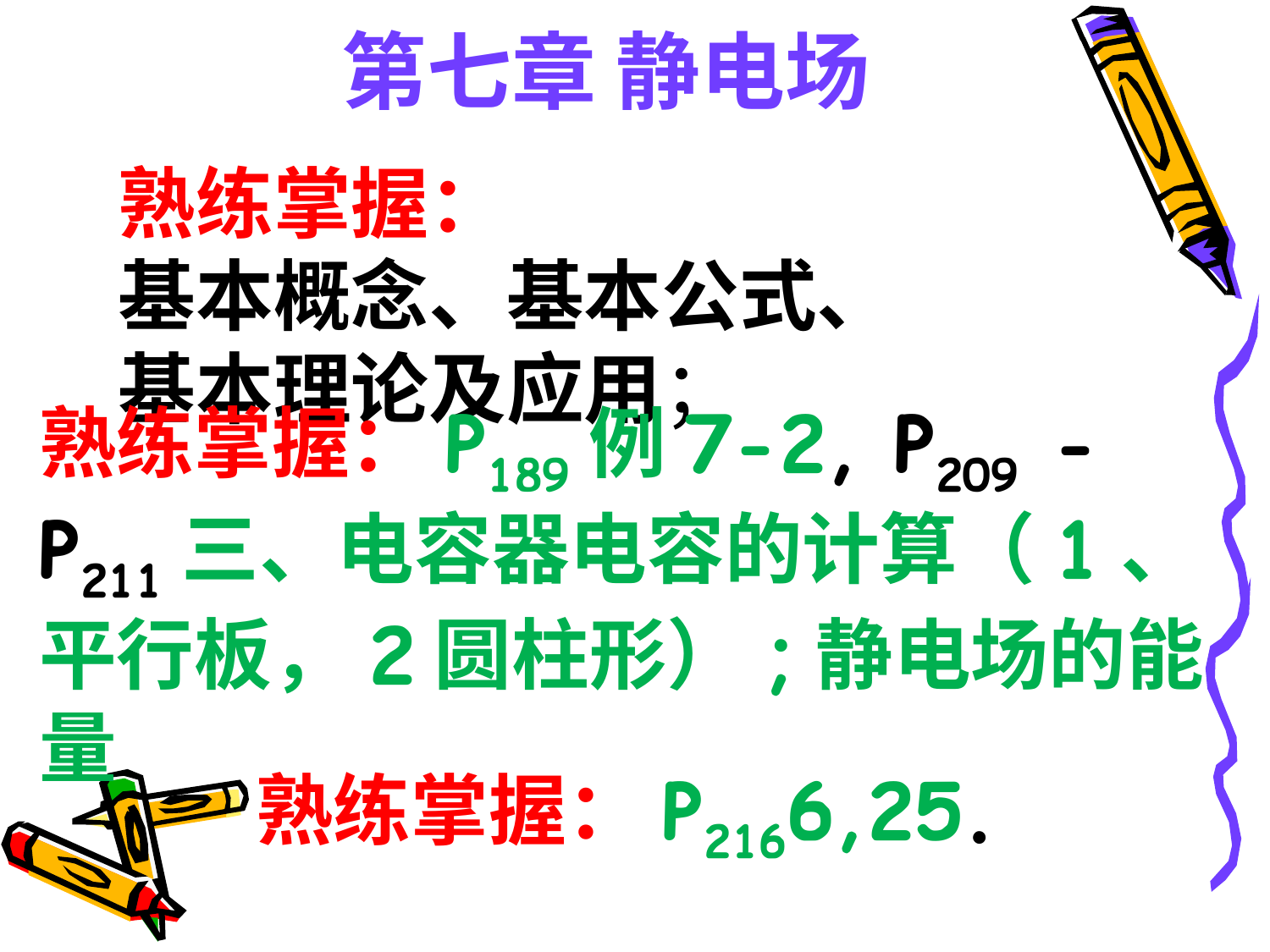

第七章 静电场
熟练掌握：
基本概念、基本公式、
基本理论及应用；
熟练掌握：P189例7-2, P209 -P211三、电容器电容的计算（1、平行板，2圆柱形）;静电场的能量
熟练掌握：P2166,25.